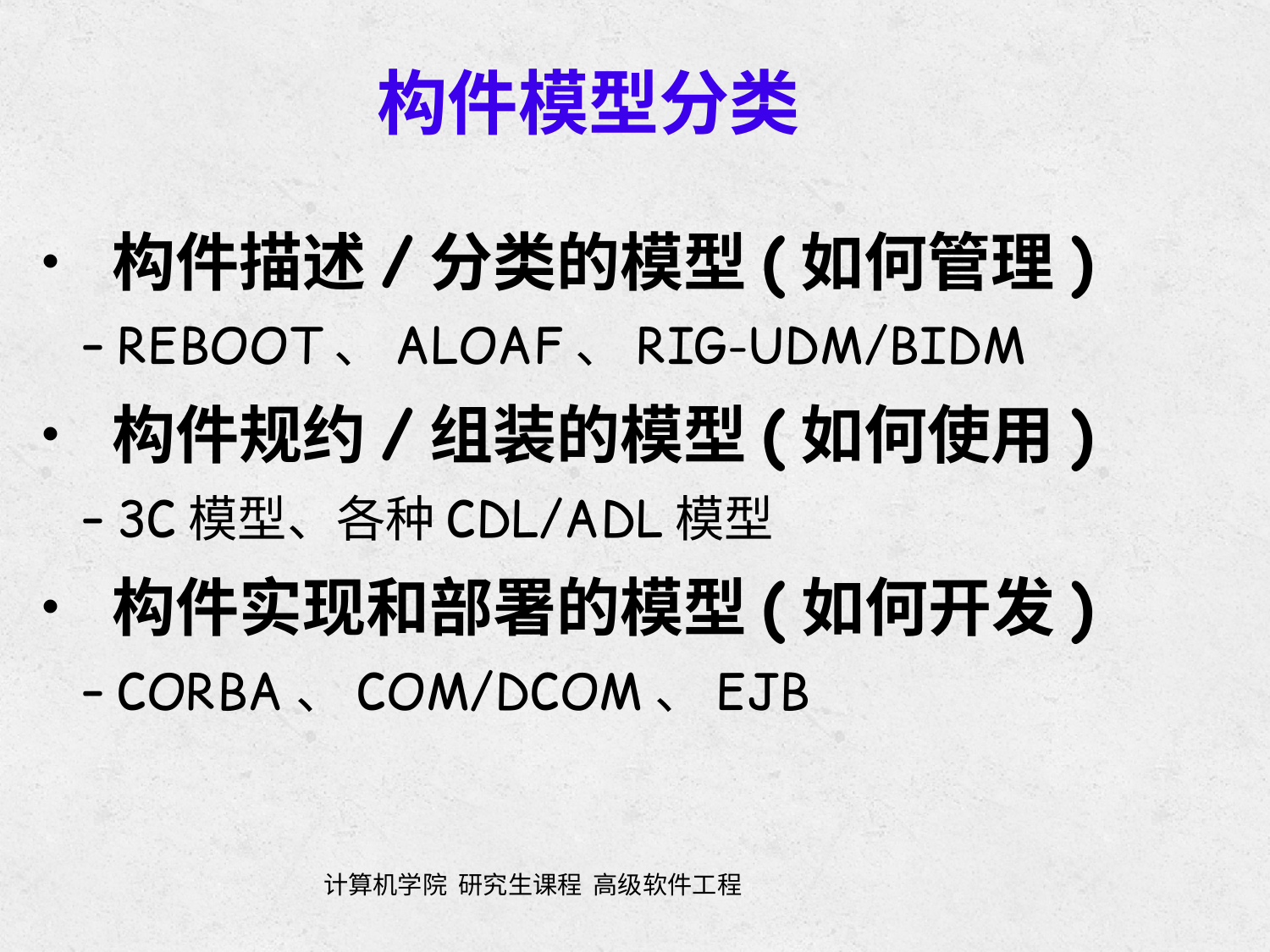

构件模型分类

• 构件描述/分类的模型(如何管理)
	– REBOOT、ALOAF、RIG-UDM/BIDM
• 构件规约/组装的模型(如何使用)
	– 3C模型、各种CDL/ADL模型
• 构件实现和部署的模型(如何开发)
	– CORBA、COM/DCOM、EJB
计算机学院  研究生课程  高级软件工程